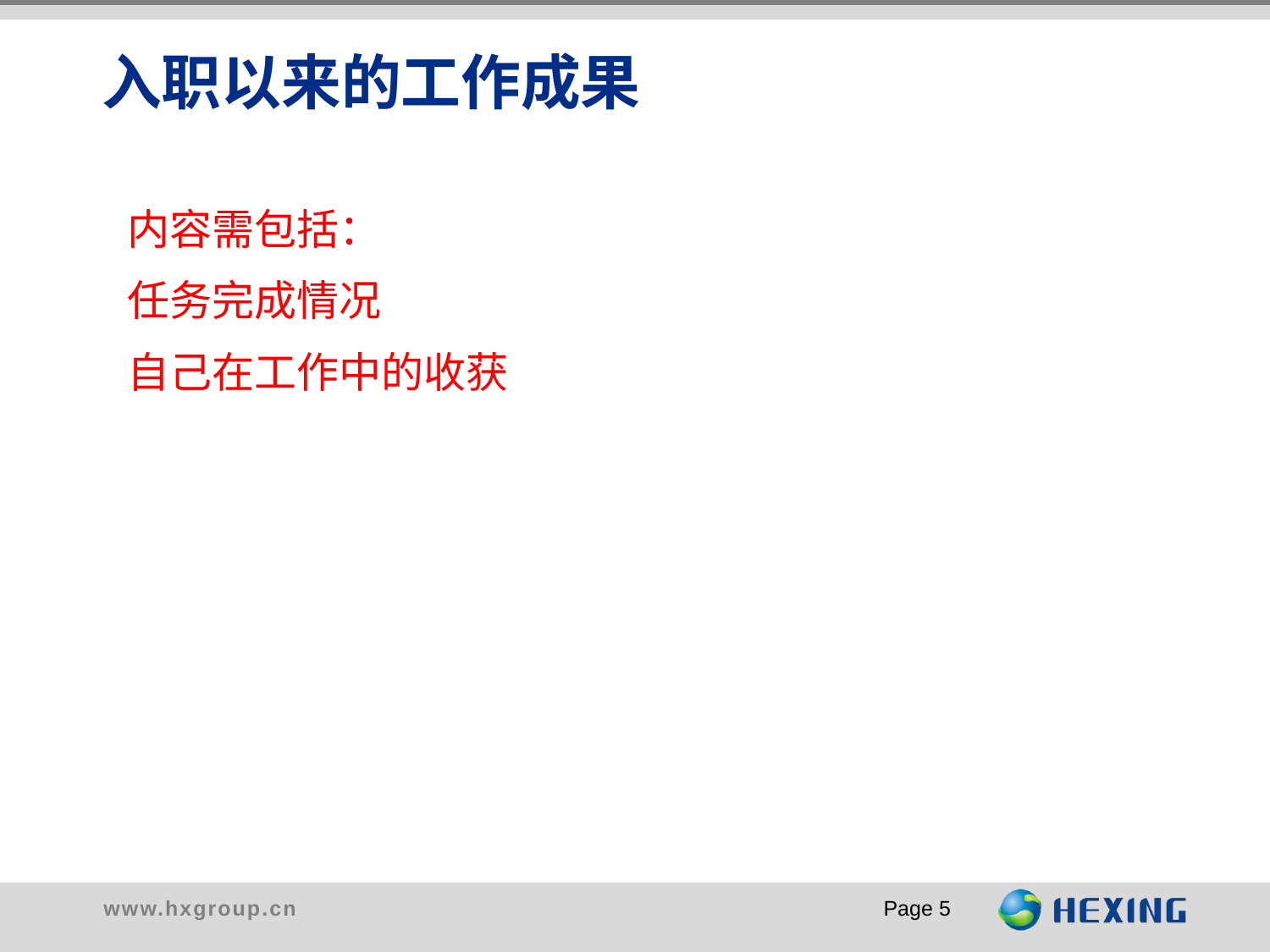

# 入职以来的工作成果
内容需包括：
任务完成情况
自己在工作中的收获
Page 5